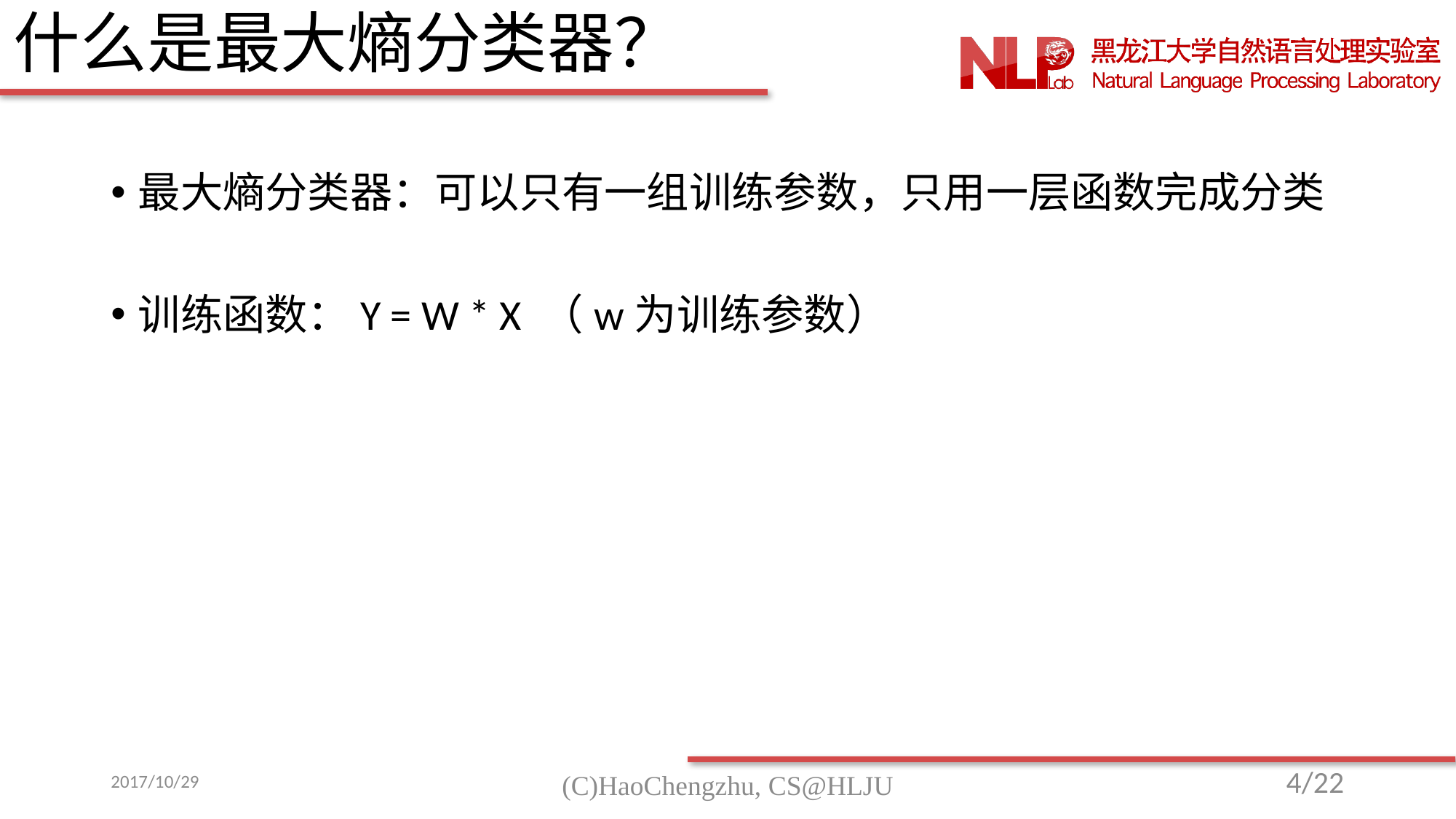

# 什么是最大熵分类器？
最大熵分类器：可以只有一组训练参数，只用一层函数完成分类

训练函数：Y = W * X （w为训练参数）

2017/10/29
4/22
(C)HaoChengzhu, CS@HLJU